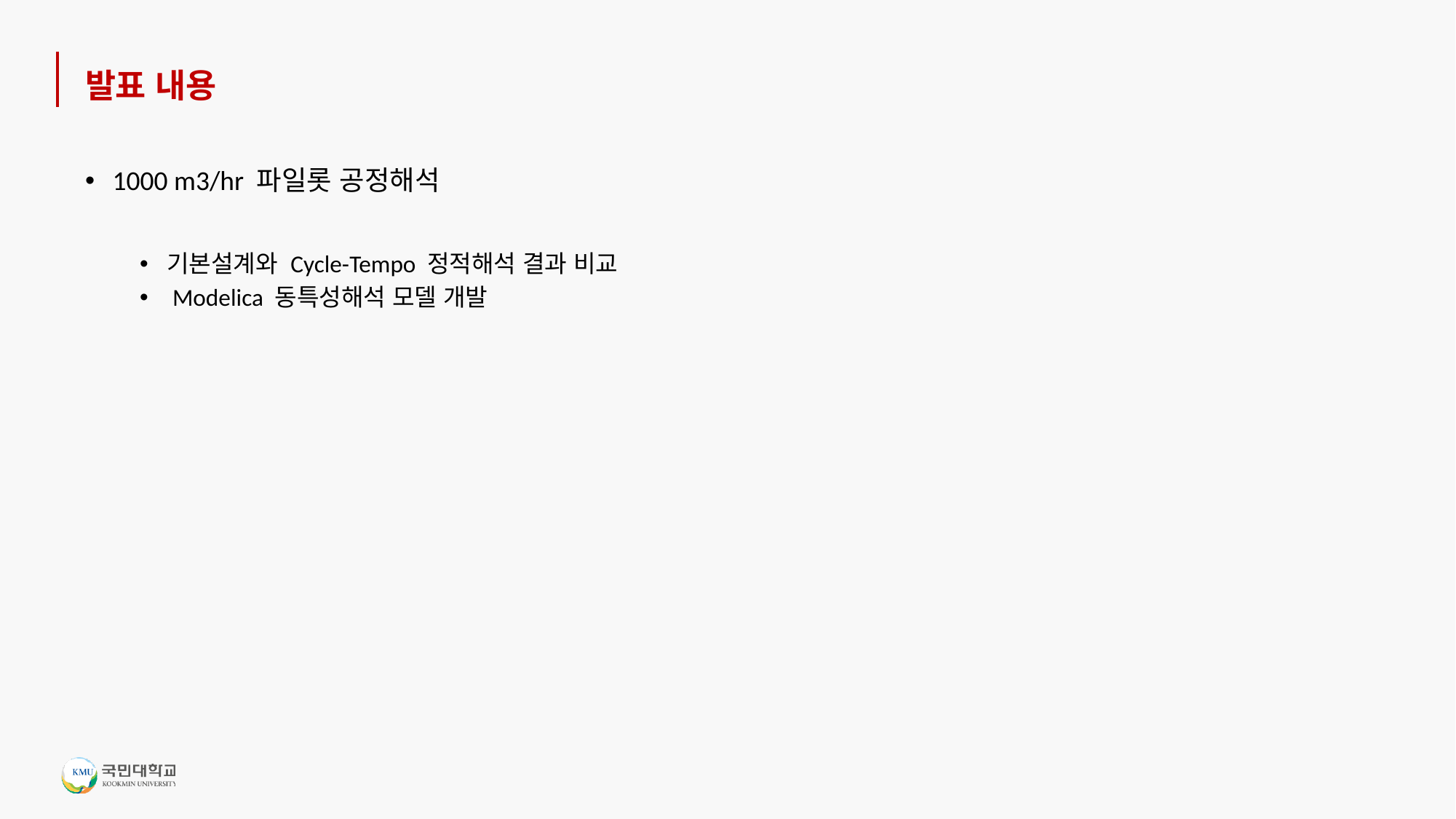

# 발표 내용
1000 m3/hr 파일롯 공정해석

기본설계와 Cycle-Tempo 정적해석 결과 비교
 Modelica 동특성해석 모델 개발